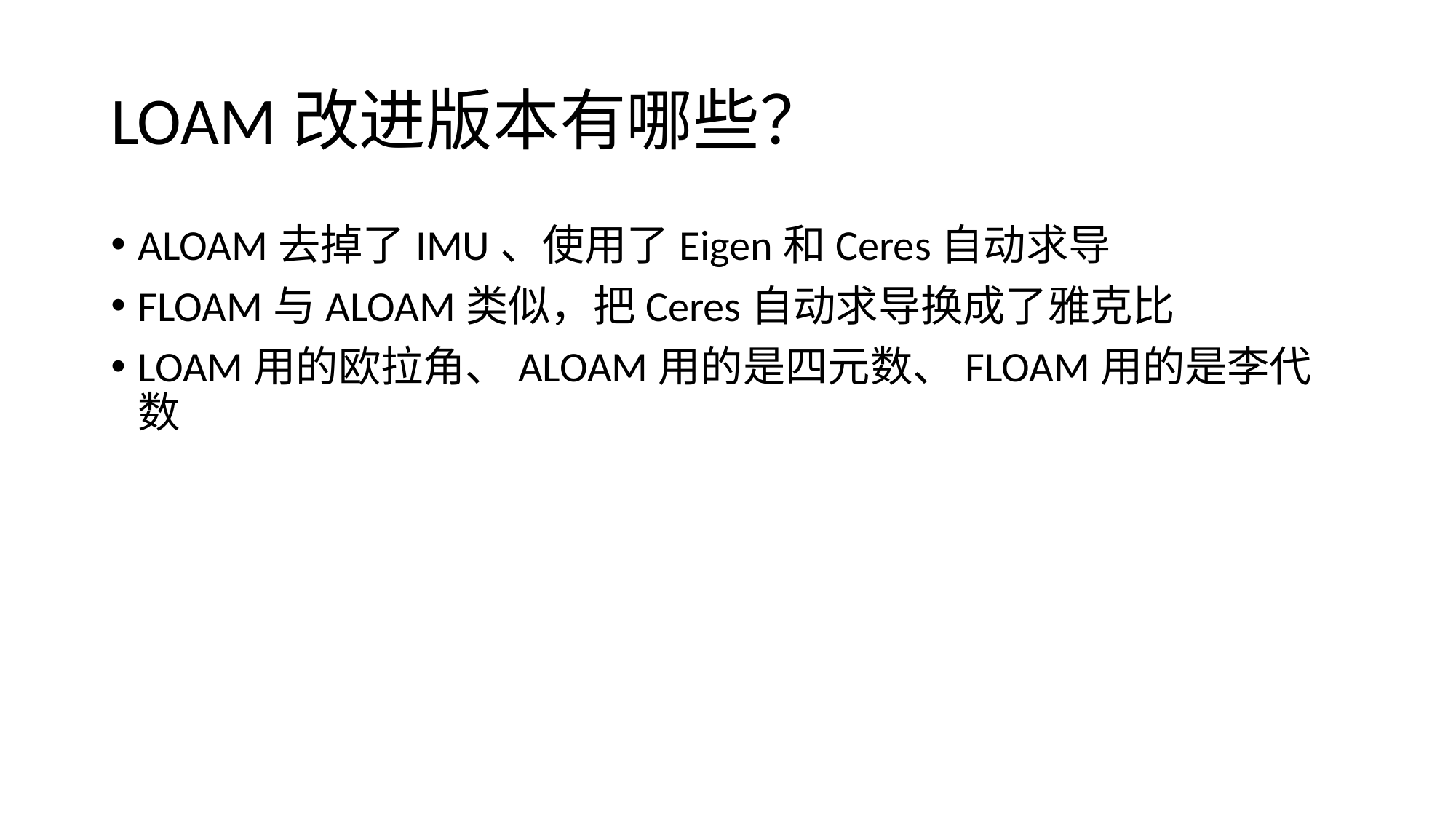

# LOAM改进版本有哪些？
ALOAM去掉了IMU、使用了Eigen和Ceres自动求导
FLOAM与ALOAM类似，把Ceres自动求导换成了雅克比
LOAM用的欧拉角、ALOAM用的是四元数、FLOAM用的是李代数